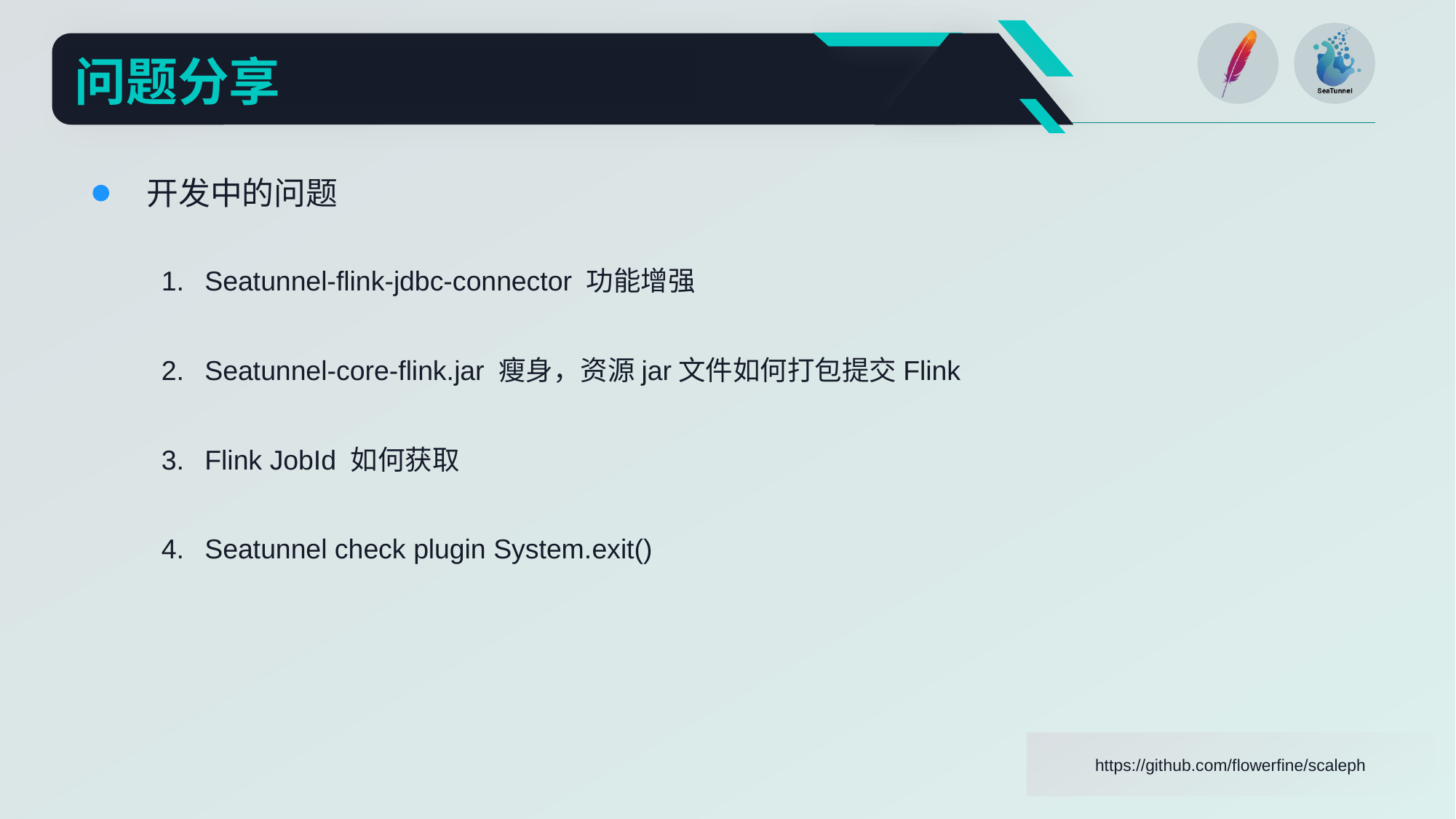

问题分享
  开发中的问题

Seatunnel-flink-jdbc-connector 功能增强

Seatunnel-core-flink.jar 瘦身，资源jar文件如何打包提交Flink

Flink JobId 如何获取

Seatunnel check plugin System.exit()

https://github.com/flowerfine/scaleph